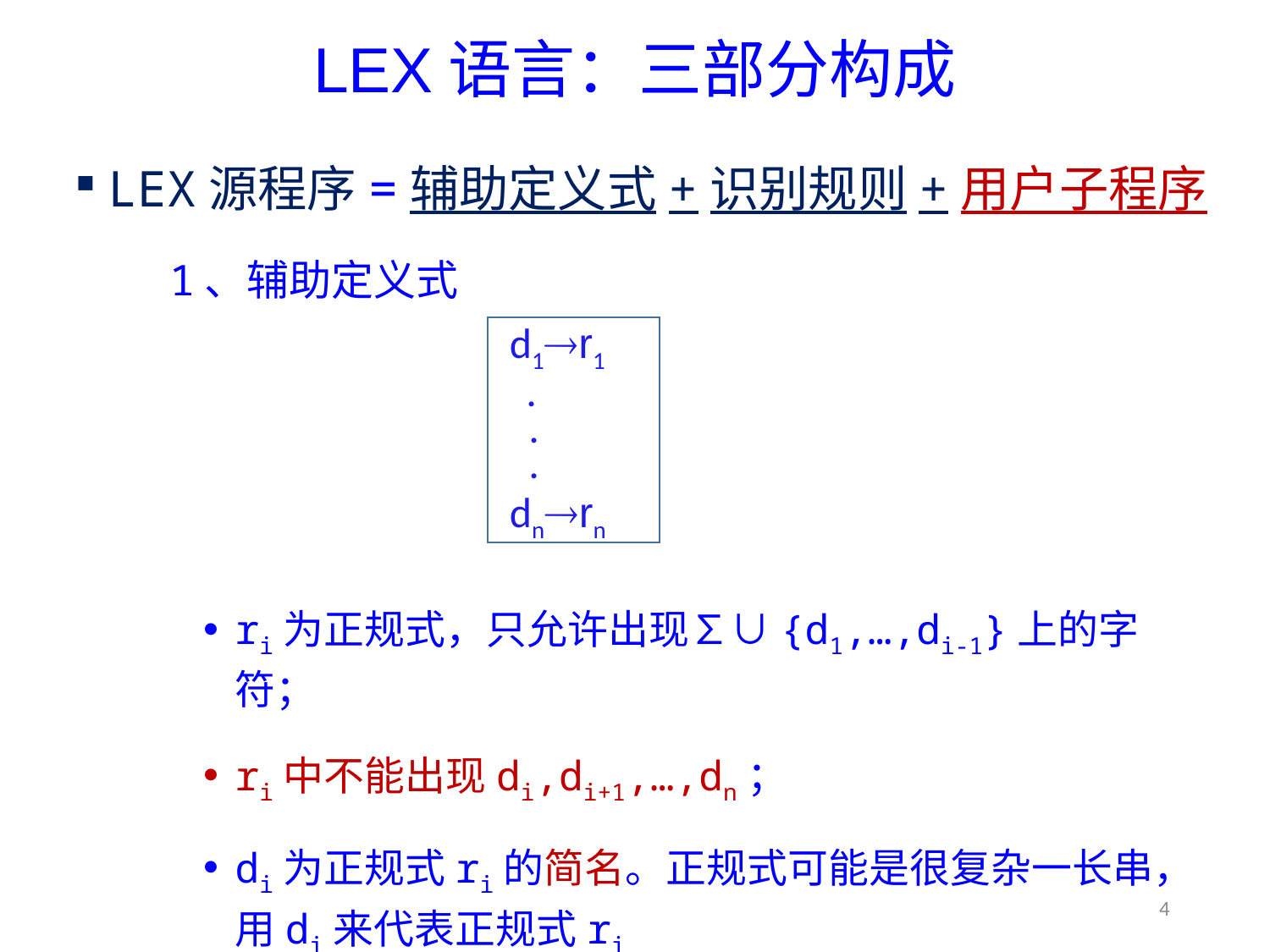

# LEX语言：三部分构成
LEX源程序=辅助定义式+识别规则+用户子程序
1、辅助定义式

ri为正规式，只允许出现∑∪{d1,…,di-1}上的字符；
ri中不能出现di,di+1,…,dn；
di为正规式ri的简名。正规式可能是很复杂一长串，用di来代表正规式ri
 d1→r1
    .
   .
   .
 dn→rn
4